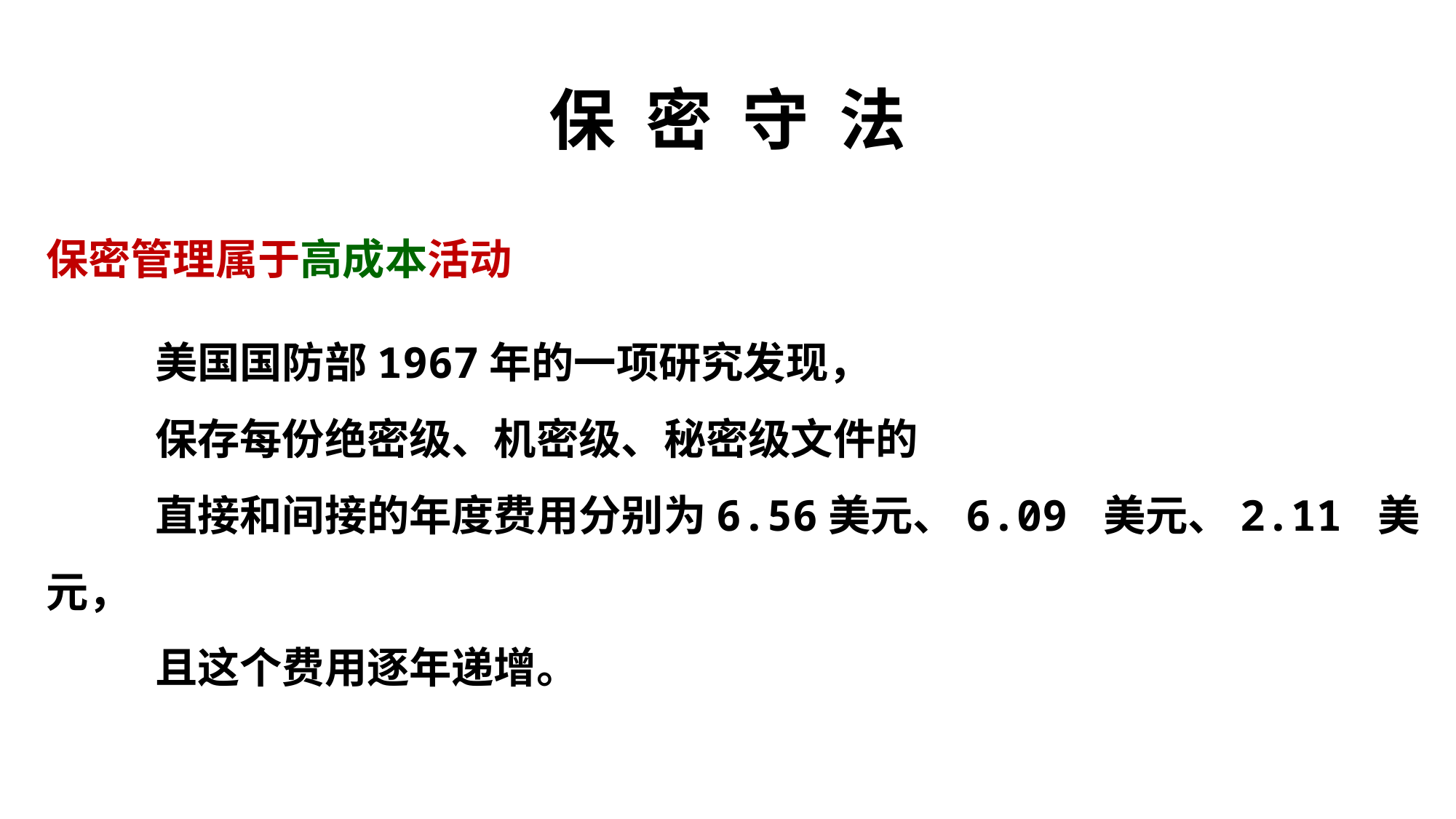

# 保  密  守  法
保密管理属于高成本活动

	美国国防部1967年的一项研究发现，
	保存每份绝密级、机密级、秘密级文件的
	直接和间接的年度费用分别为6.56美元、6.09 美元、2.11 美元，
	且这个费用逐年递增。